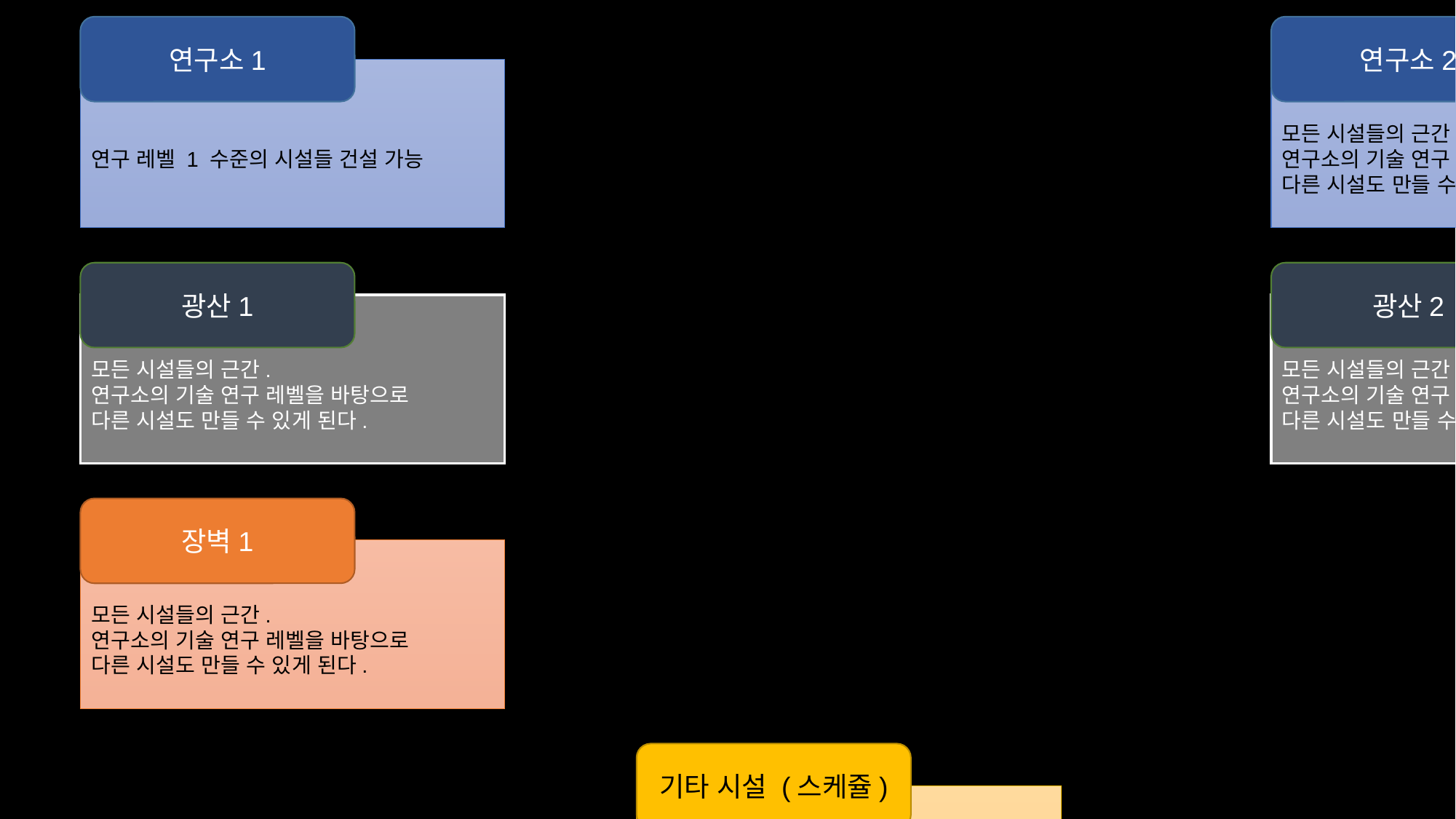

연구소
모든 시설들의 근간.
연구소의 기술 연구 레벨을 바탕으로
다른 시설도 만들 수 있게 된다.

연구소1
연구 레벨 1 수준의 시설들 건설 가능

연구소2
모든 시설들의 근간.
연구소의 기술 연구 레벨을 바탕으로
다른 시설도 만들 수 있게 된다.

광산
크레딧을 생산하는 기본 시설.
광산에서 태울 것들을 파다가 도시에
전력 공급을 하고 있다는 설정이다.

광산1
모든 시설들의 근간.
연구소의 기술 연구 레벨을 바탕으로
다른 시설도 만들 수 있게 된다.

광산2
모든 시설들의 근간.
연구소의 기술 연구 레벨을 바탕으로
다른 시설도 만들 수 있게 된다.

장벽
도시를 지키는 장벽.
야생화된 기계들로부터 도시를 지킨다.

장벽1
모든 시설들의 근간.
연구소의 기술 연구 레벨을 바탕으로
다른 시설도 만들 수 있게 된다.

기타 시설 (스케쥴)
안드로시아 스케쥴과 관련된 시설들
새로운 스케쥴을 해금하거나
기존 스케쥴의 효율이 좋아진다.

기타 시설 (스케쥴)
모든 시설들의 근간.
연구소의 기술 연구 레벨을 바탕으로
다른 시설도 만들 수 있게 된다.

기타 시설
명성을 얻거나 특정 이벤트를 볼 수 있도록 하는 시설.
말 그대로 기타 시설.
(하드코딩과 잘 어울리는 곳.)
기타 시설
모든 시설들의 근간.
연구소의 기술 연구 레벨을 바탕으로
다른 시설도 만들 수 있게 된다.